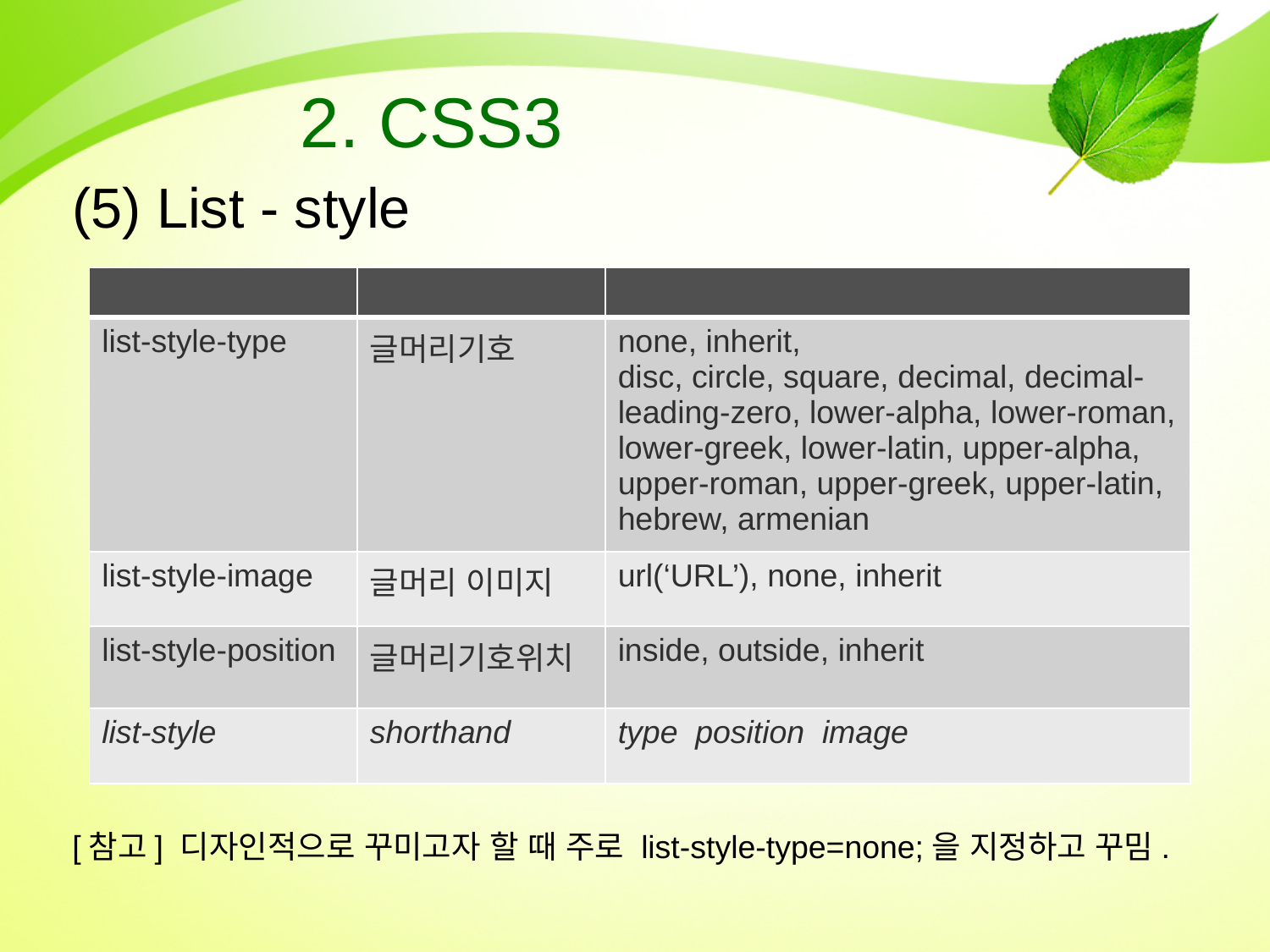

# 2. CSS3
(5) List - style

[참고] 디자인적으로 꾸미고자 할 때 주로 list-style-type=none;을 지정하고 꾸밈.

|  |  |  |
| --- | --- | --- |
| list-style-type | 글머리기호 | none, inherit, disc, circle, square, decimal, decimal-leading-zero, lower-alpha, lower-roman, lower-greek, lower-latin, upper-alpha, upper-roman, upper-greek, upper-latin, hebrew, armenian |
| list-style-image | 글머리 이미지 | url(‘URL’), none, inherit |
| list-style-position | 글머리기호위치 | inside, outside, inherit |
| list-style | shorthand | type position image |